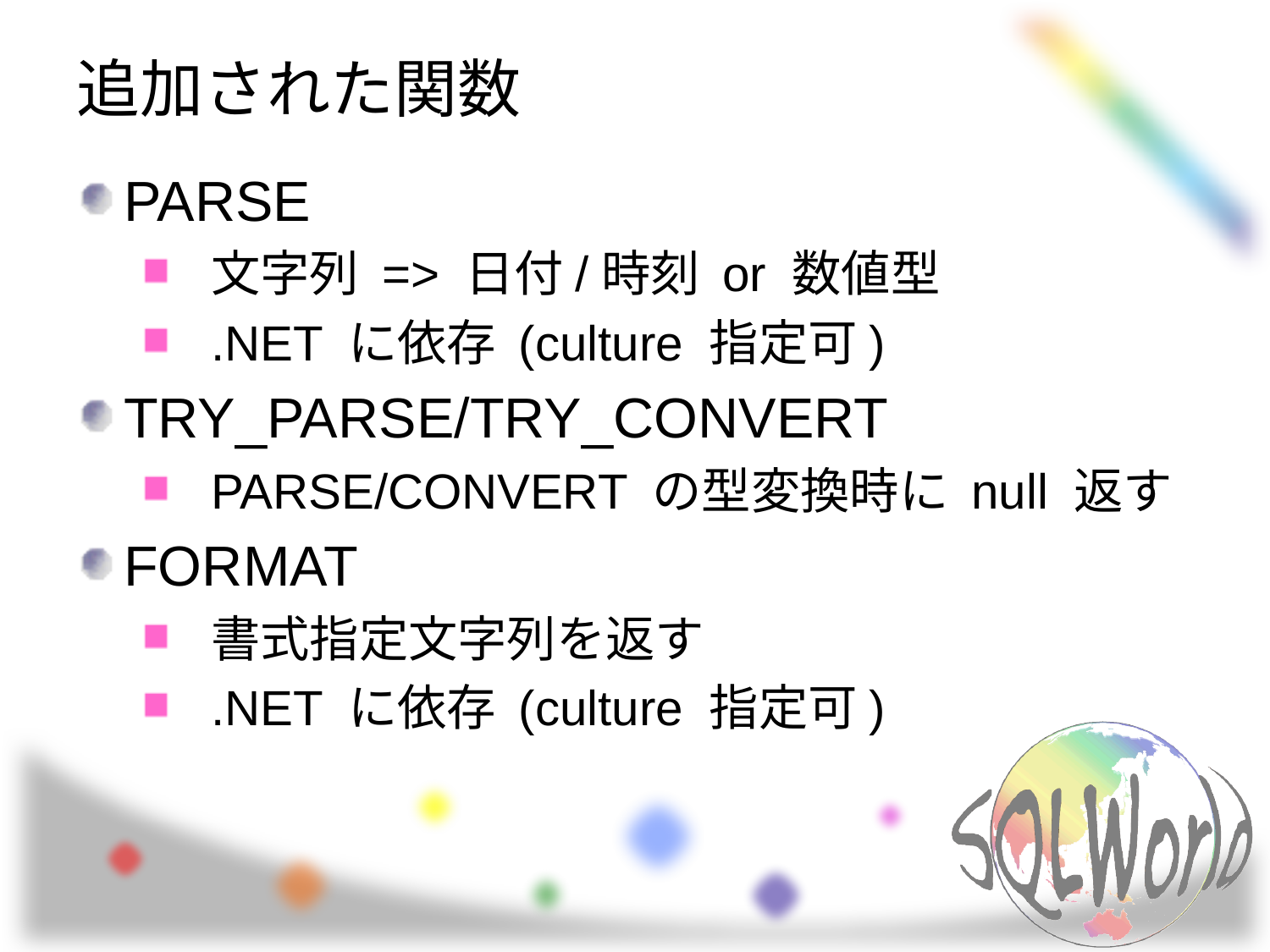

# 追加された関数
PARSE
文字列 => 日付/時刻 or 数値型
.NET に依存 (culture 指定可)
TRY_PARSE/TRY_CONVERT
PARSE/CONVERT の型変換時に null 返す
FORMAT
書式指定文字列を返す
.NET に依存 (culture 指定可)